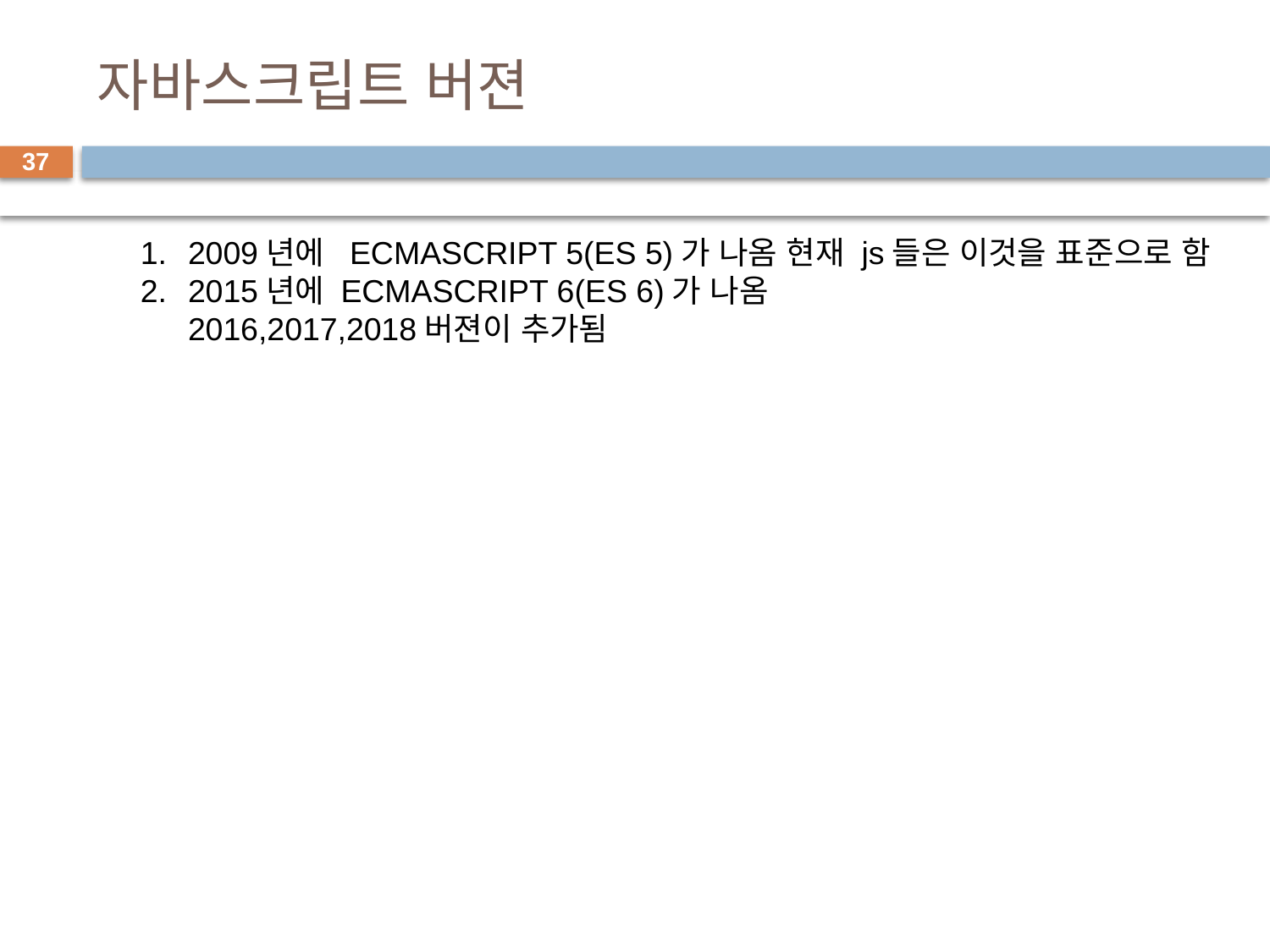

# 자바스크립트 버젼
37
2009년에  ECMASCRIPT 5(ES 5)가 나옴 현재 js들은 이것을 표준으로 함
2015년에 ECMASCRIPT 6(ES 6)가 나옴
2016,2017,2018버젼이 추가됨